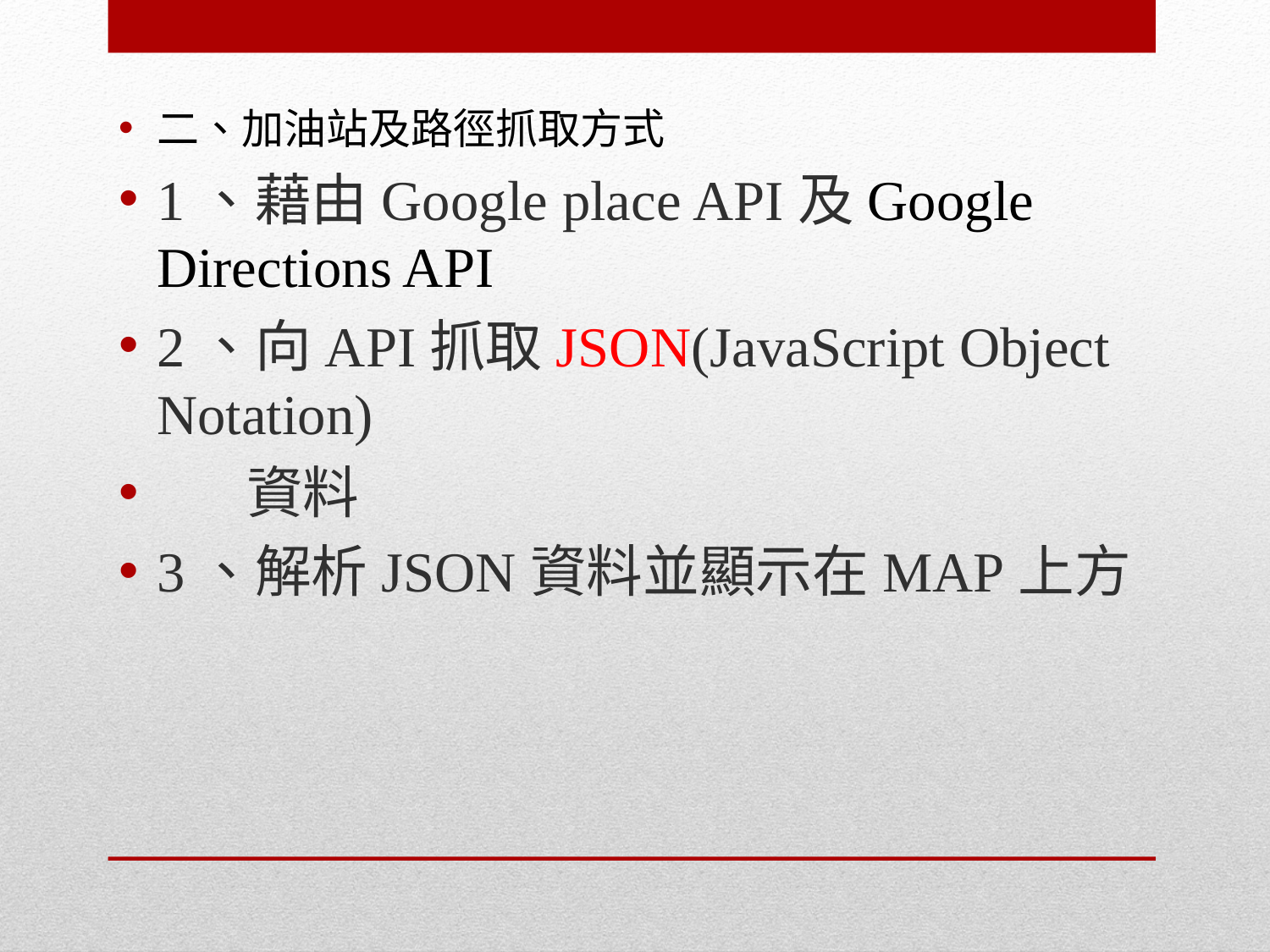

二、加油站及路徑抓取方式
1、藉由Google place API及Google Directions API
2、向API抓取JSON(JavaScript Object Notation)
      資料
3、解析JSON資料並顯示在MAP上方